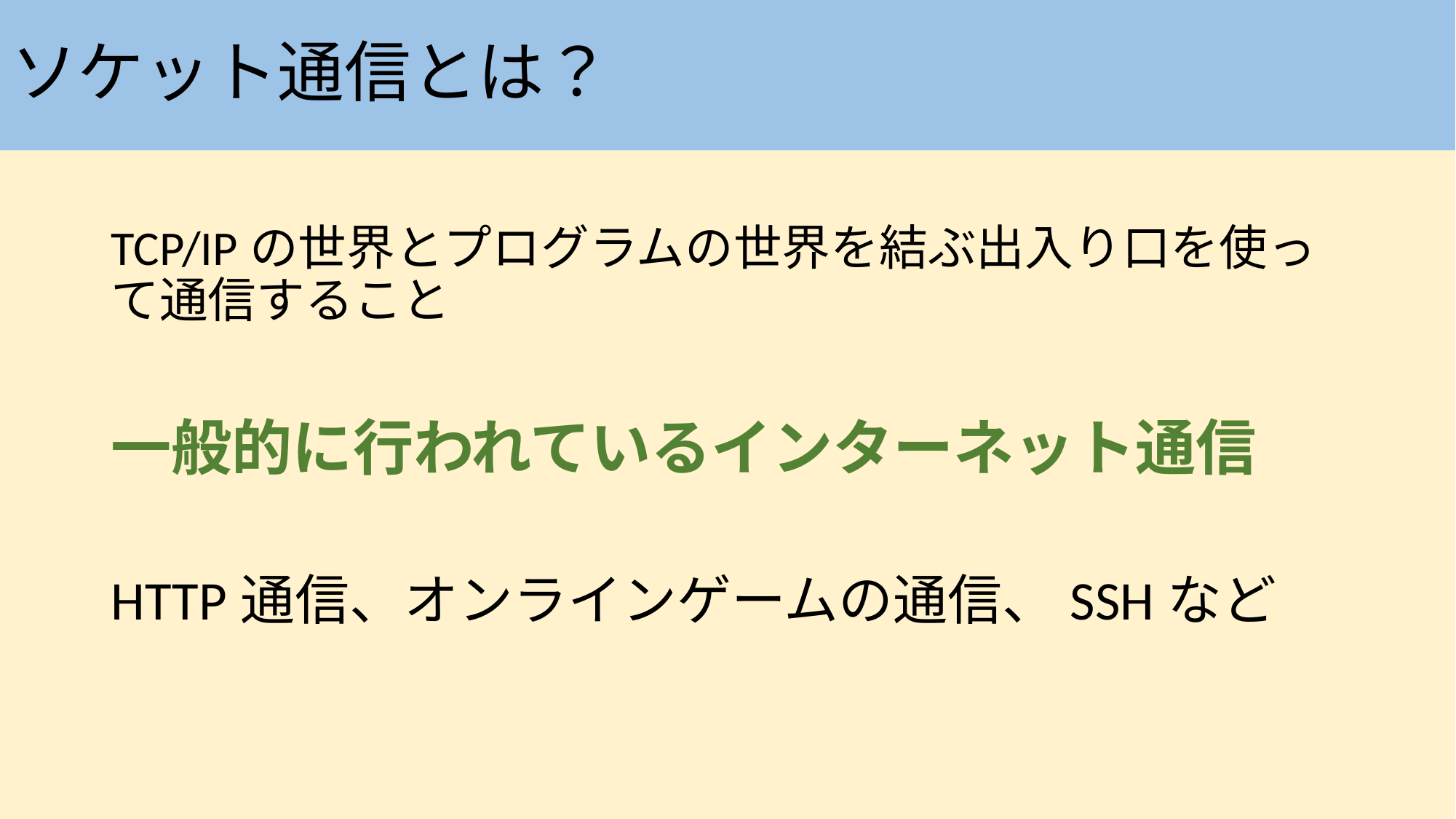

# ソケット通信とは？
TCP/IPの世界とプログラムの世界を結ぶ出入り口を使って通信すること

一般的に行われているインターネット通信

HTTP通信、オンラインゲームの通信、SSHなど